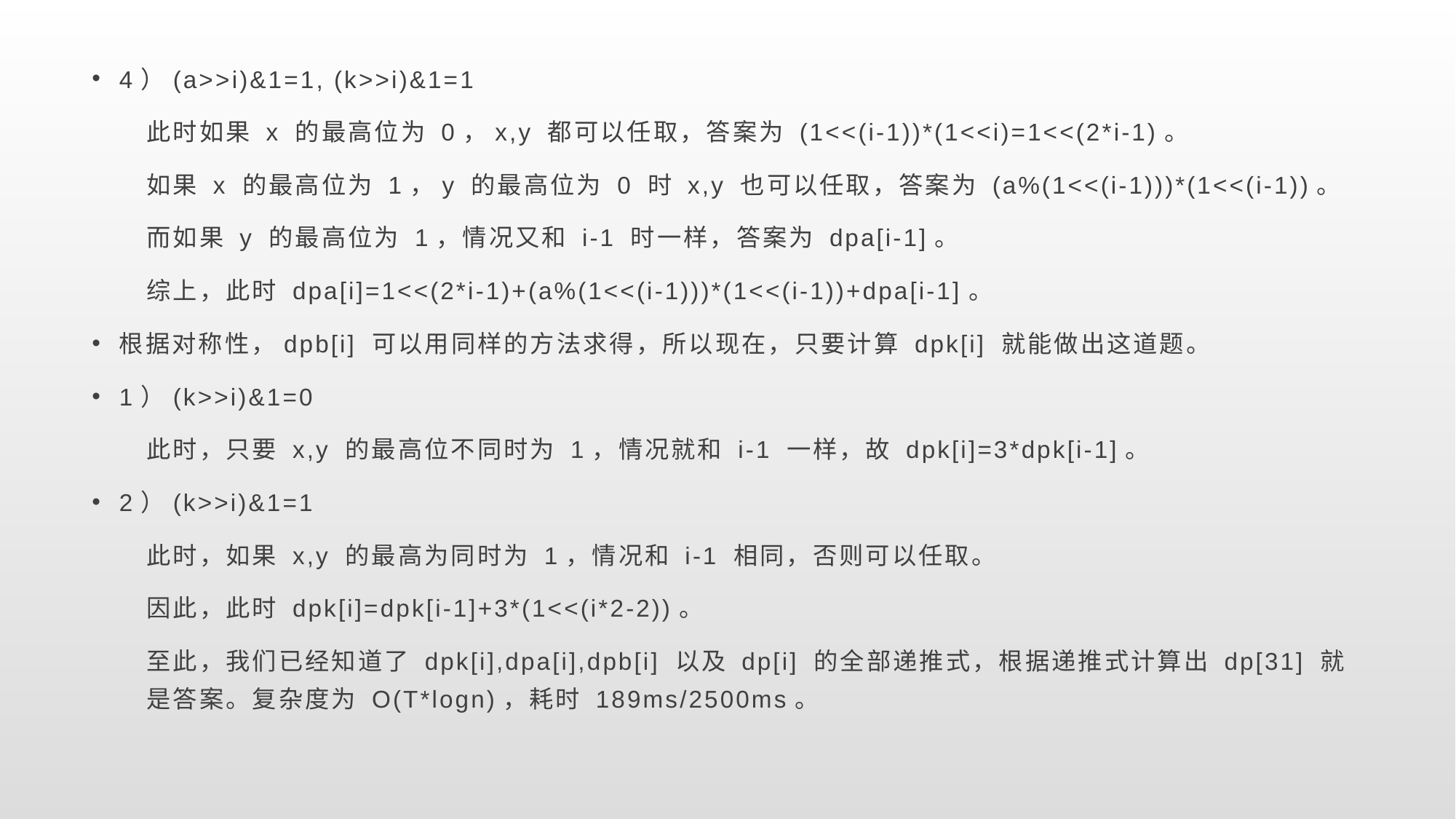

4）(a>>i)&1=1, (k>>i)&1=1
此时如果 x 的最高位为 0，x,y 都可以任取，答案为 (1<<(i-1))*(1<<i)=1<<(2*i-1)。
如果 x 的最高位为 1，y 的最高位为 0 时 x,y 也可以任取，答案为 (a%(1<<(i-1)))*(1<<(i-1))。
而如果 y 的最高位为 1，情况又和 i-1 时一样，答案为 dpa[i-1]。
综上，此时 dpa[i]=1<<(2*i-1)+(a%(1<<(i-1)))*(1<<(i-1))+dpa[i-1]。
根据对称性，dpb[i] 可以用同样的方法求得，所以现在，只要计算 dpk[i] 就能做出这道题。
1）(k>>i)&1=0
此时，只要 x,y 的最高位不同时为 1，情况就和 i-1 一样，故 dpk[i]=3*dpk[i-1]。
2）(k>>i)&1=1
此时，如果 x,y 的最高为同时为 1，情况和 i-1 相同，否则可以任取。
因此，此时 dpk[i]=dpk[i-1]+3*(1<<(i*2-2))。
至此，我们已经知道了 dpk[i],dpa[i],dpb[i] 以及 dp[i] 的全部递推式，根据递推式计算出 dp[31] 就是答案。复杂度为 O(T*logn)，耗时 189ms/2500ms。